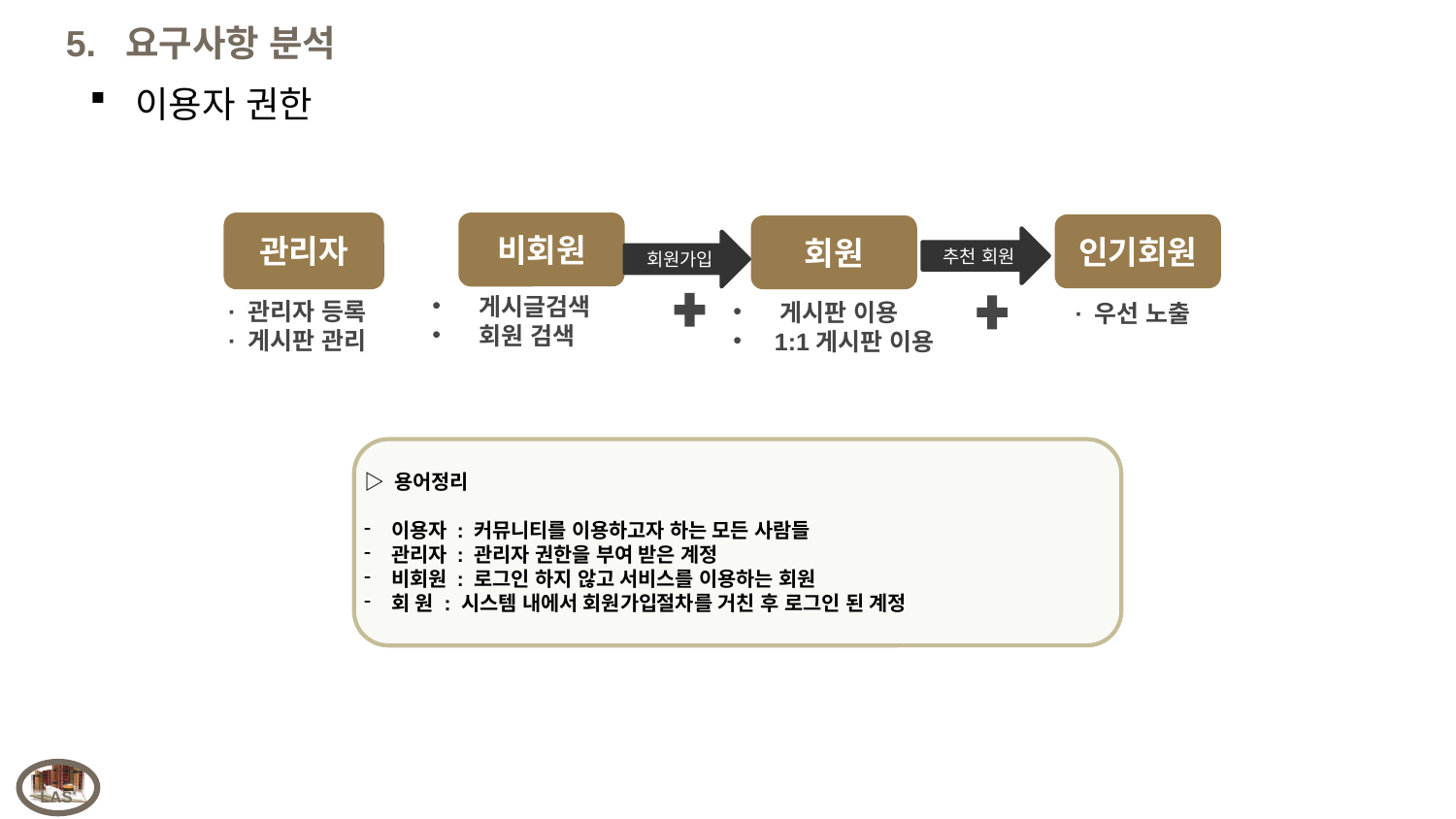

5.  요구사항 분석
이용자 권한
관리자
비회원
회원
회원가입
 게시글검색
 회원 검색

∙ 우선 노출
∙ 관리자 등록
∙ 게시판 관리
 게시판 이용
 1:1게시판 이용
인기회원
추천 회원
▷ 용어정리

이용자 : 커뮤니티를 이용하고자 하는 모든 사람들
관리자 : 관리자 권한을 부여 받은 계정
비회원 : 로그인 하지 않고 서비스를 이용하는 회원
회 원 : 시스템 내에서 회원가입절차를 거친 후 로그인 된 계정
9